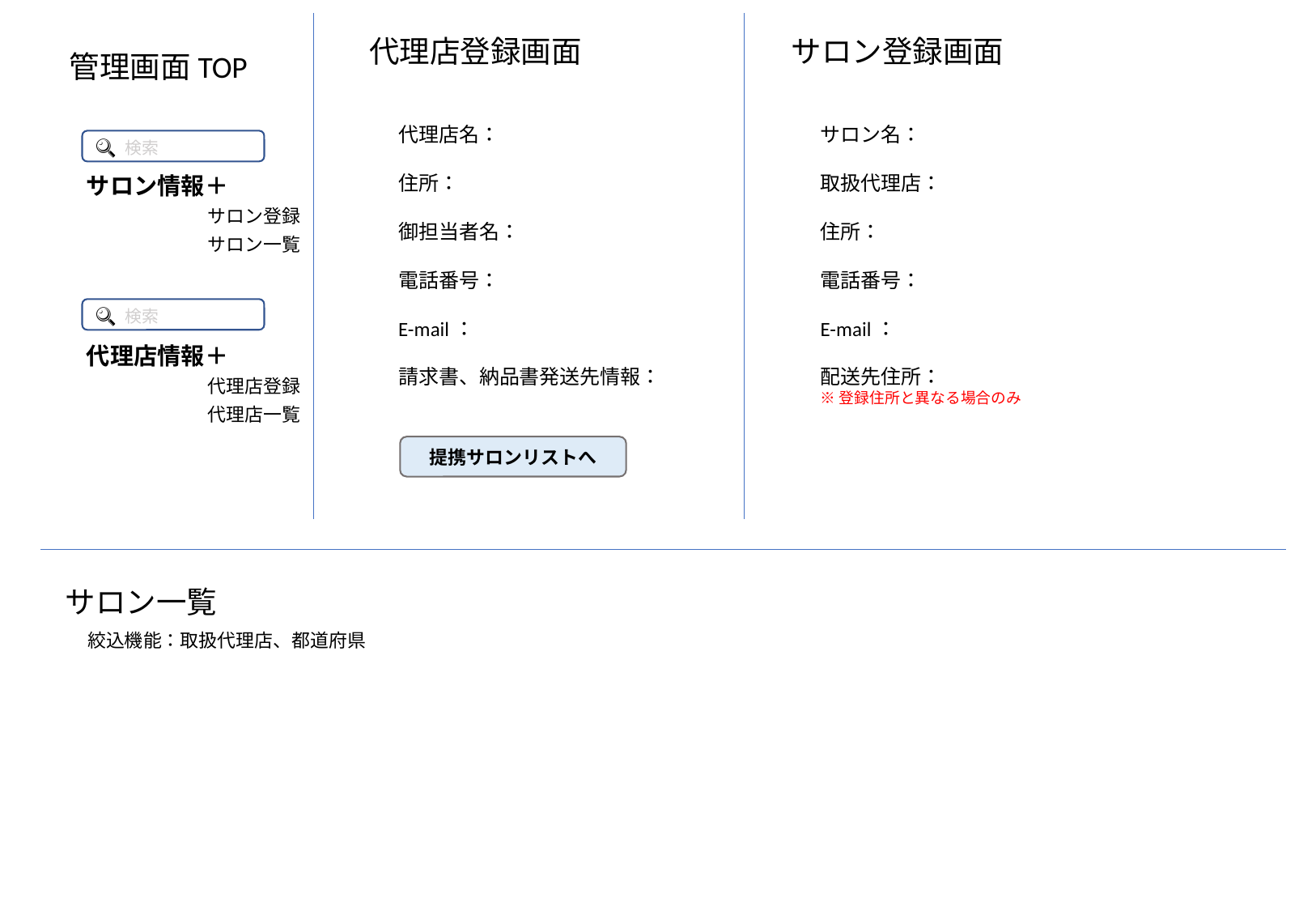

代理店登録画面
サロン登録画面
管理画面TOP
代理店名：

住所：

御担当者名：

電話番号：

E-mail：

請求書、納品書発送先情報：
サロン名：

取扱代理店：

住所：

電話番号：

E-mail：

配送先住所：
※登録住所と異なる場合のみ
🔍 検索
サロン情報＋
	サロン登録
	サロン一覧

代理店情報＋
	代理店登録
	代理店一覧

🔍 検索

提携サロンリストへ
サロン一覧
絞込機能：取扱代理店、都道府県